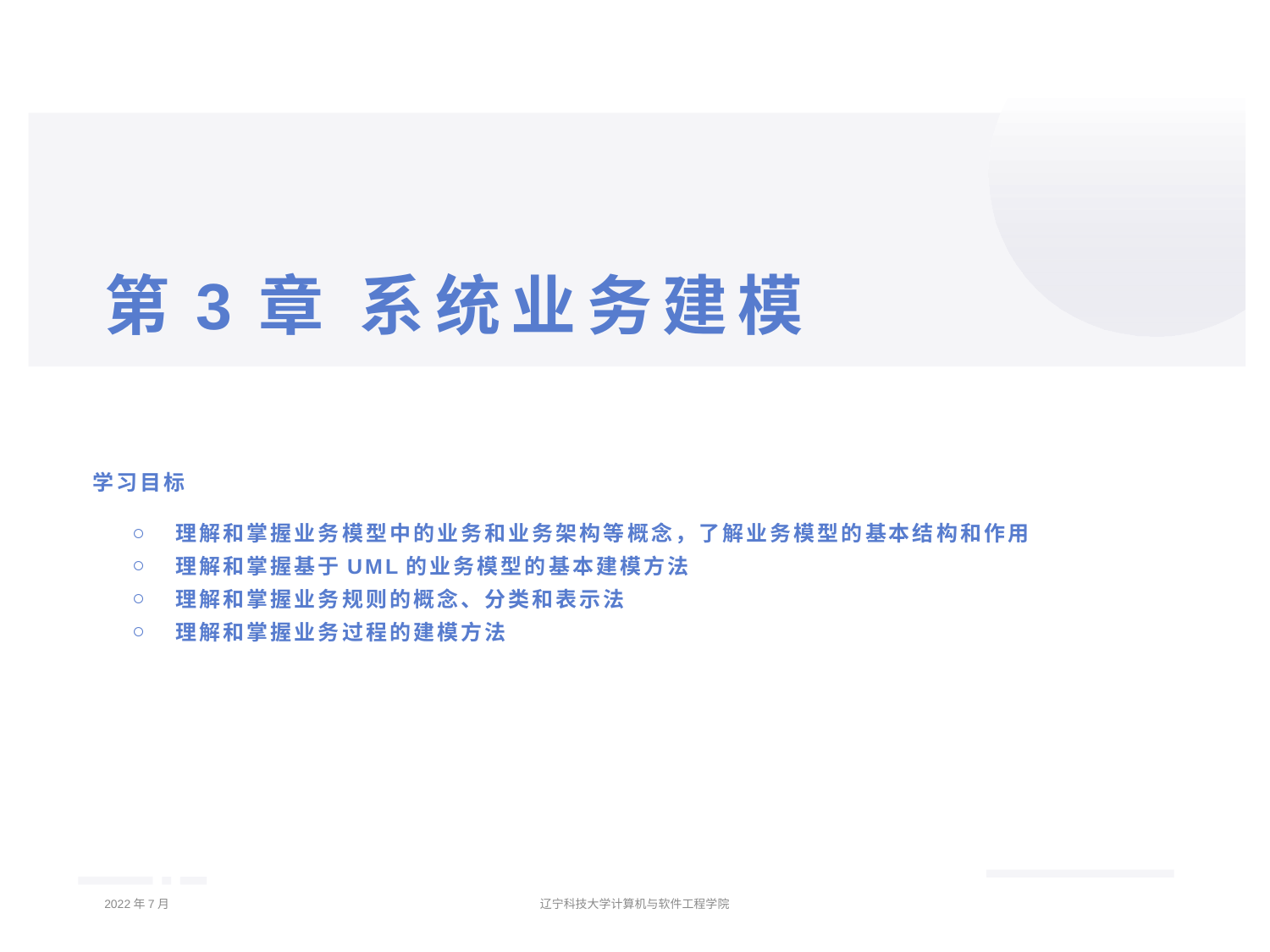

# 第3章 系统业务建模
学习目标
 理解和掌握业务模型中的业务和业务架构等概念，了解业务模型的基本结构和作用
 理解和掌握基于UML的业务模型的基本建模方法
 理解和掌握业务规则的概念、分类和表示法
 理解和掌握业务过程的建模方法
2022年7月
辽宁科技大学计算机与软件工程学院
1